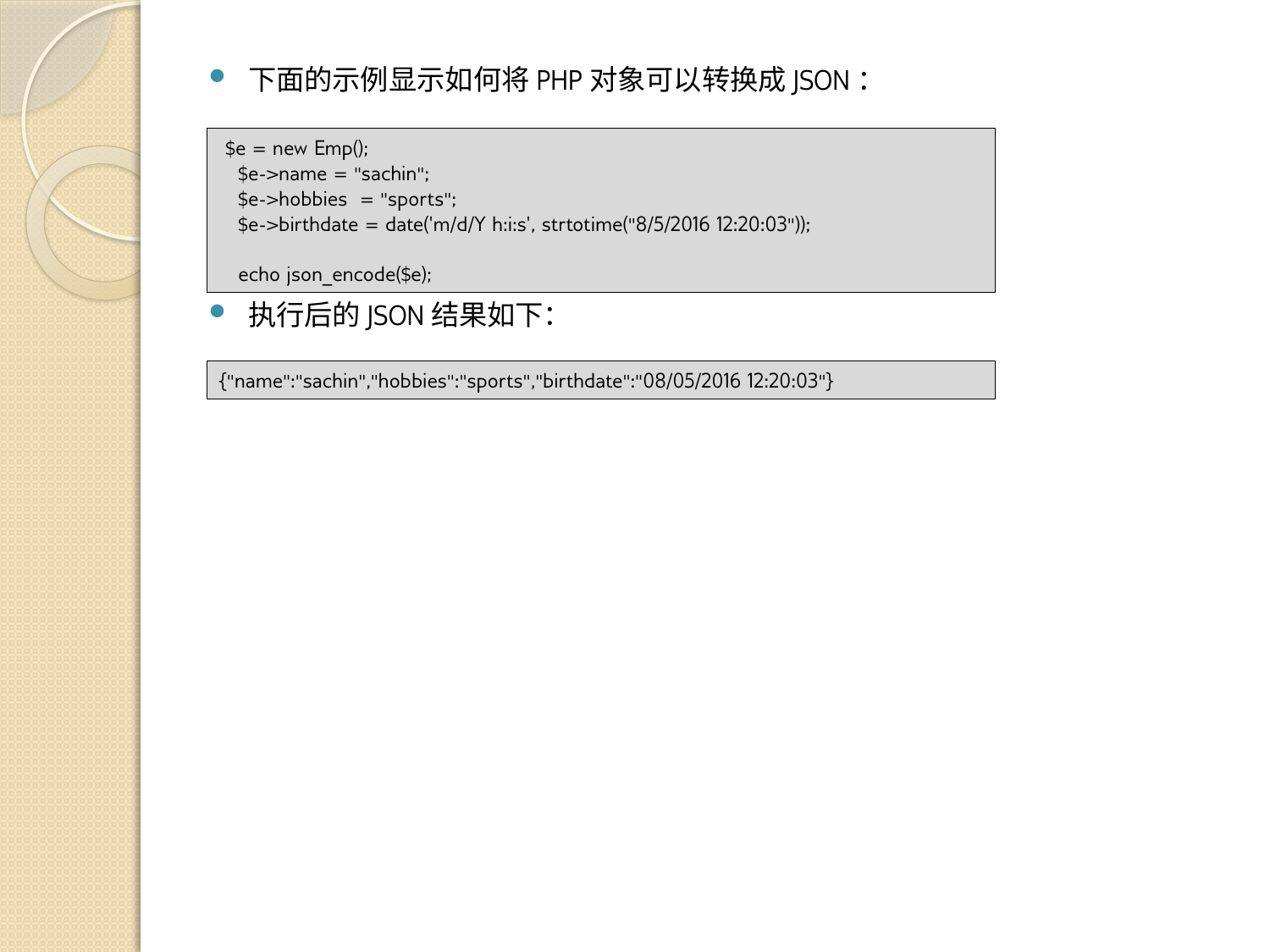

下面的示例显示如何将PHP对象可以转换成JSON：
 $e = new Emp();
   $e->name = "sachin";
   $e->hobbies  = "sports";
   $e->birthdate = date('m/d/Y h:i:s', strtotime("8/5/2016 12:20:03"));

   echo json_encode($e);
执行后的JSON结果如下：
{"name":"sachin","hobbies":"sports","birthdate":"08/05/2016 12:20:03"}